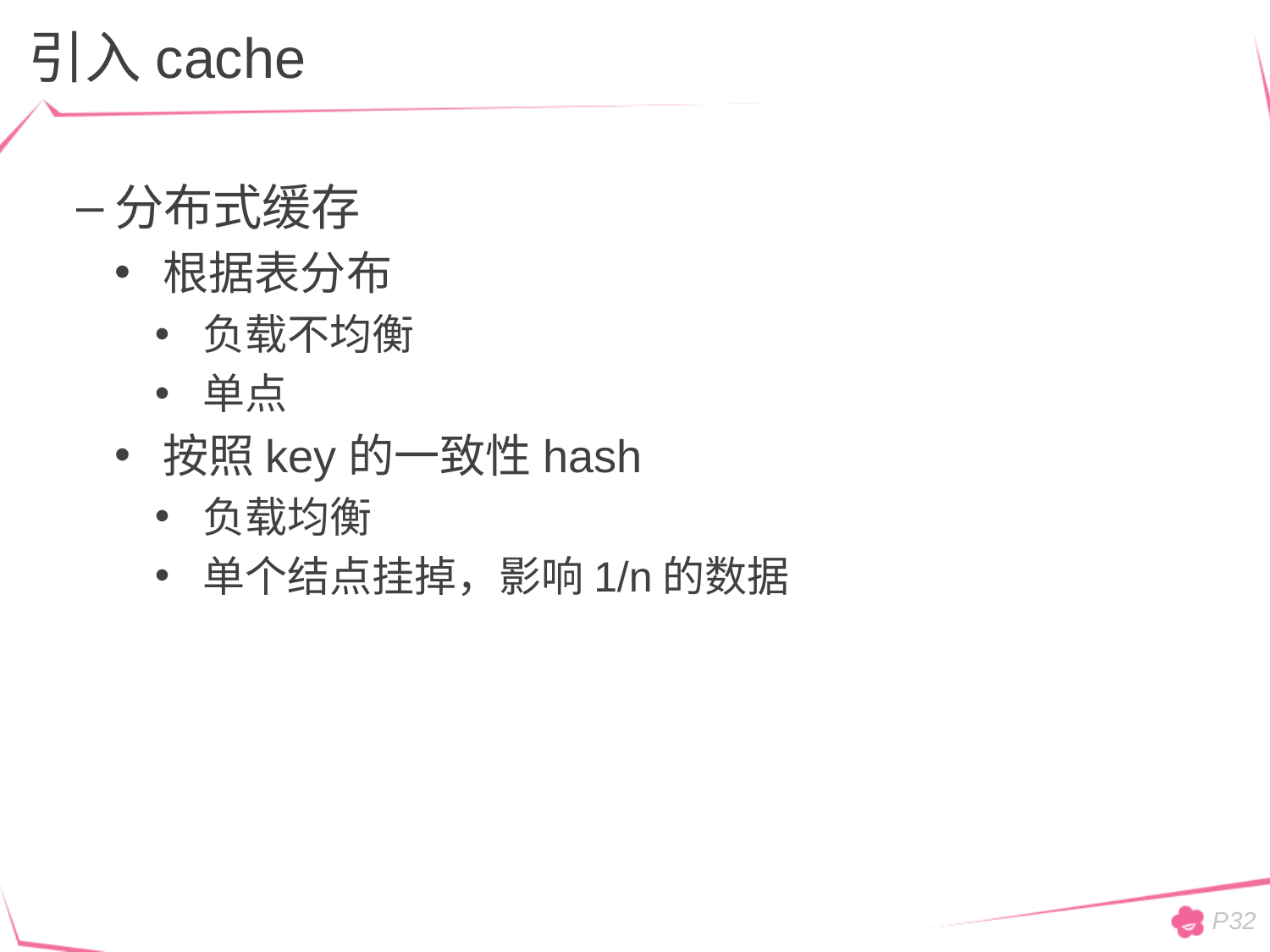

# 引入cache
分布式缓存
根据表分布
负载不均衡
单点
按照key的一致性hash
负载均衡
单个结点挂掉，影响1/n的数据
P32